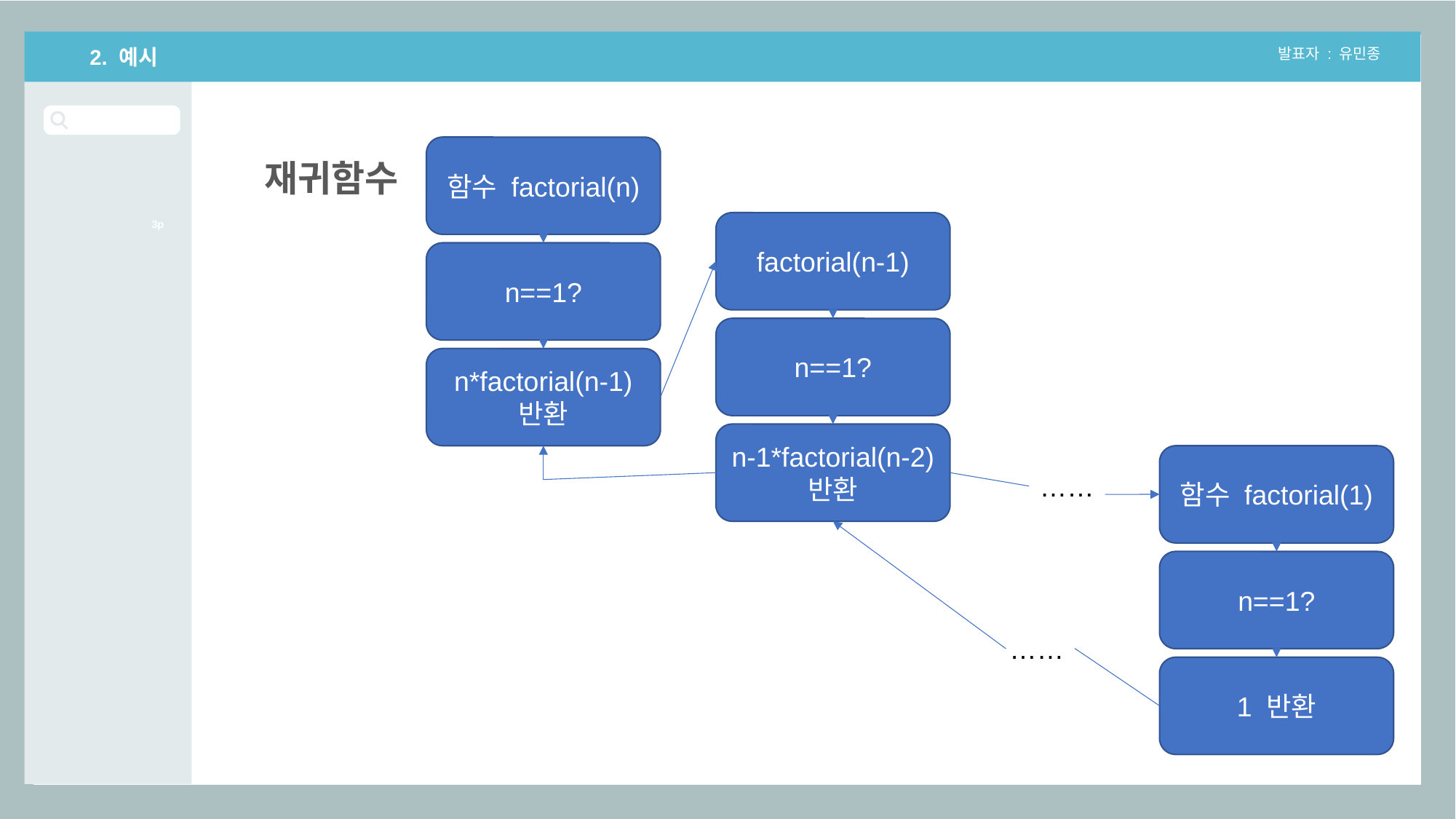

2. 예시
발표자 : 유민종

재귀함수
함수 factorial(n)
3p
factorial(n-1)
n==1?
n==1?
n*factorial(n-1) 반환
n-1*factorial(n-2) 반환
함수 factorial(1)
……
n==1?
……
1 반환